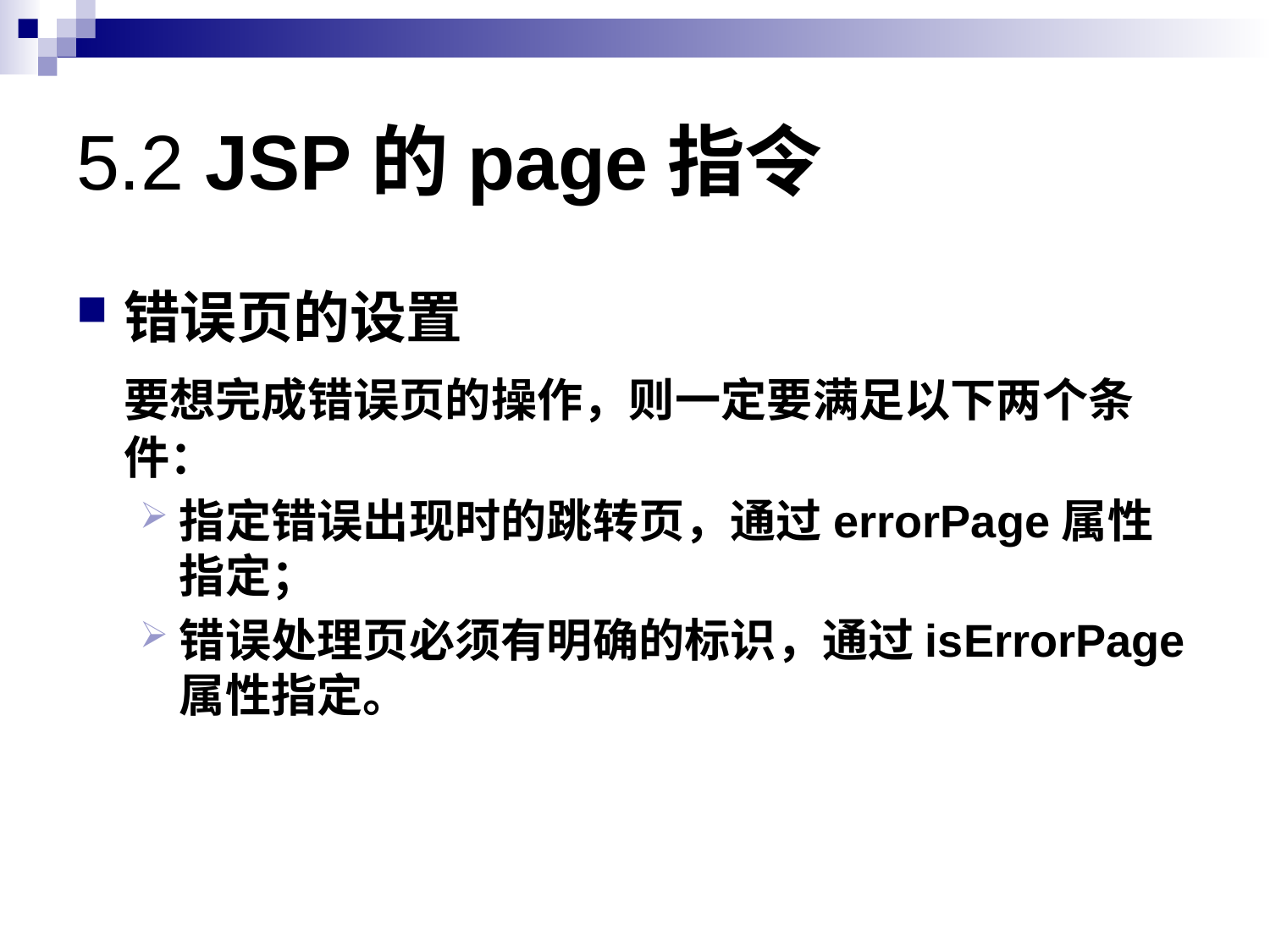

# 5.2 JSP的page指令
错误页的设置
	要想完成错误页的操作，则一定要满足以下两个条件：
指定错误出现时的跳转页，通过errorPage属性指定；
错误处理页必须有明确的标识，通过isErrorPage属性指定。
27